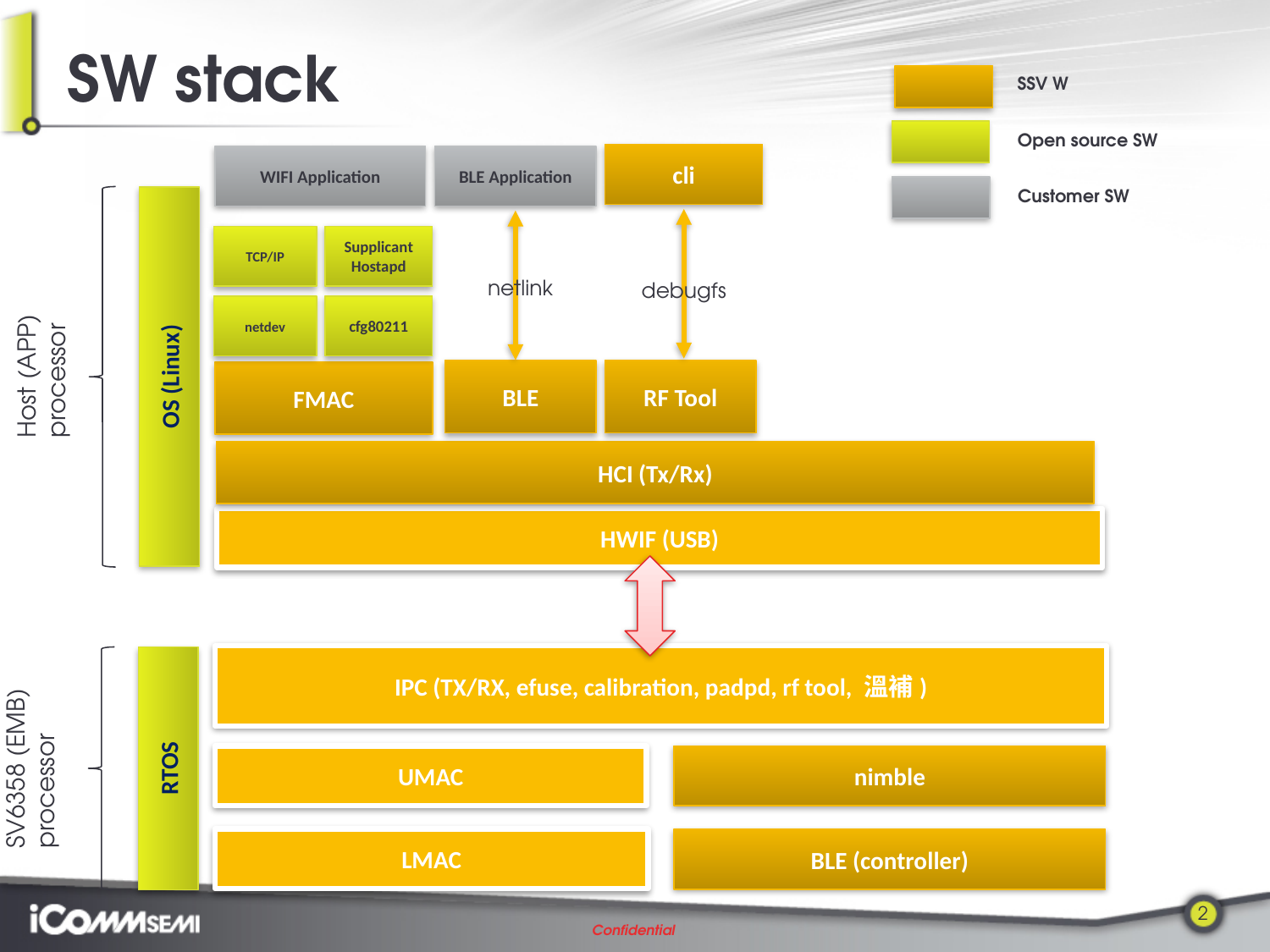

# SW stack

SSV W

Open source SW

Customer SW
cli
WIFI Application
BLE Application

OS (Linux)
Host (APP)
processor
TCP/IP
Supplicant
Hostapd
netlink
debugfs
netdev
cfg80211
BLE
RF Tool
FMAC
HCI (Tx/Rx)
HWIF (USB)

IPC (TX/RX, efuse, calibration, padpd, rf tool, 溫補)

RTOS
SV6358 (EMB)
processor
UMAC
nimble
LMAC
BLE (controller)